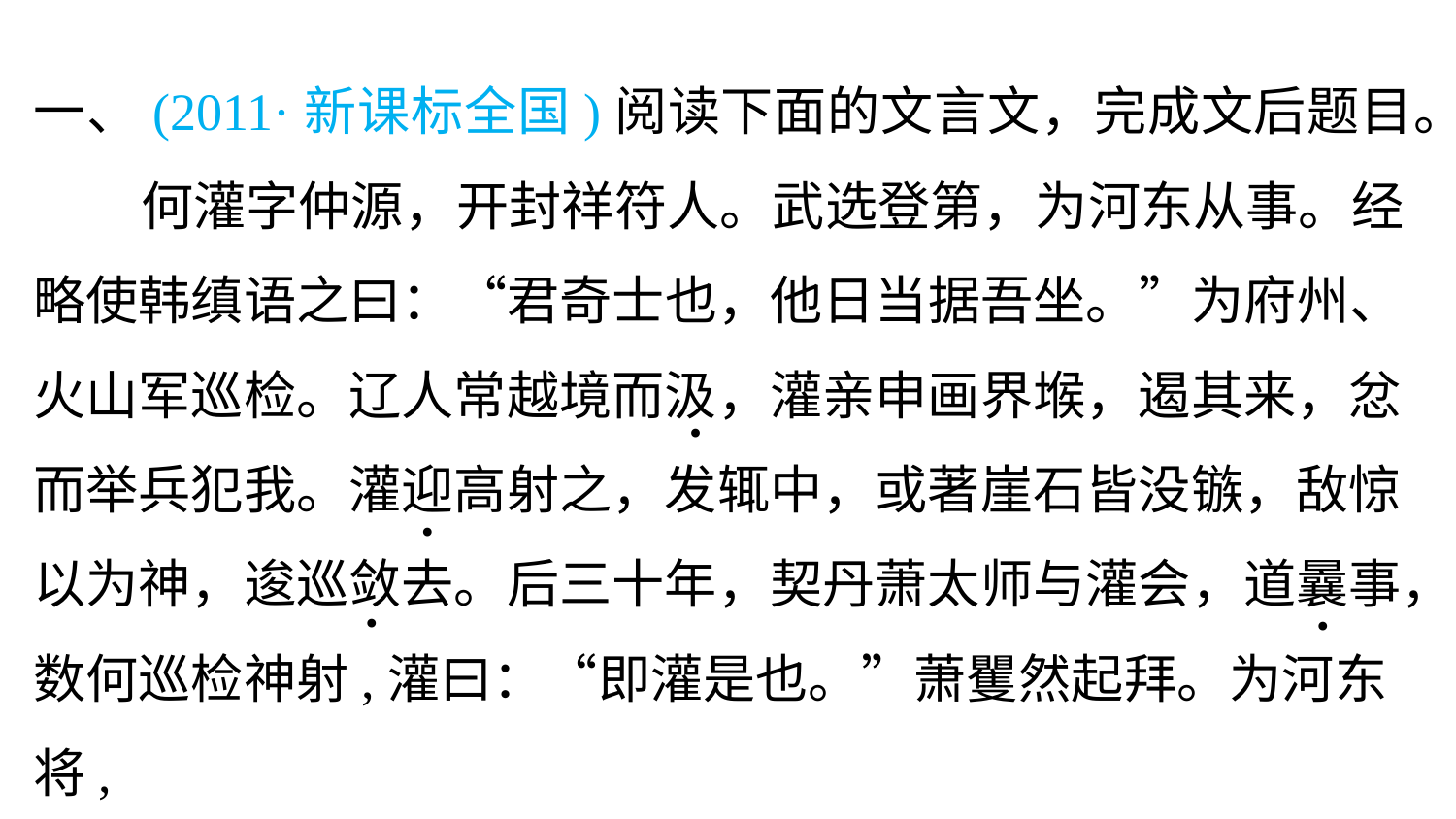

一、(2011·新课标全国)阅读下面的文言文，完成文后题目。
        何灌字仲源，开封祥符人。武选登第，为河东从事。经略使韩缜语之曰：“君奇士也，他日当据吾坐。”为府州、火山军巡检。辽人常越境而汲，灌亲申画界堠，遏其来，忿而举兵犯我。灌迎高射之，发辄中，或著崖石皆没镞，敌惊以为神，逡巡敛去。后三十年，契丹萧太师与灌会，道曩事，数何巡检神射,灌曰：“即灌是也。”萧矍然起拜。为河东将,
·
·
·
·